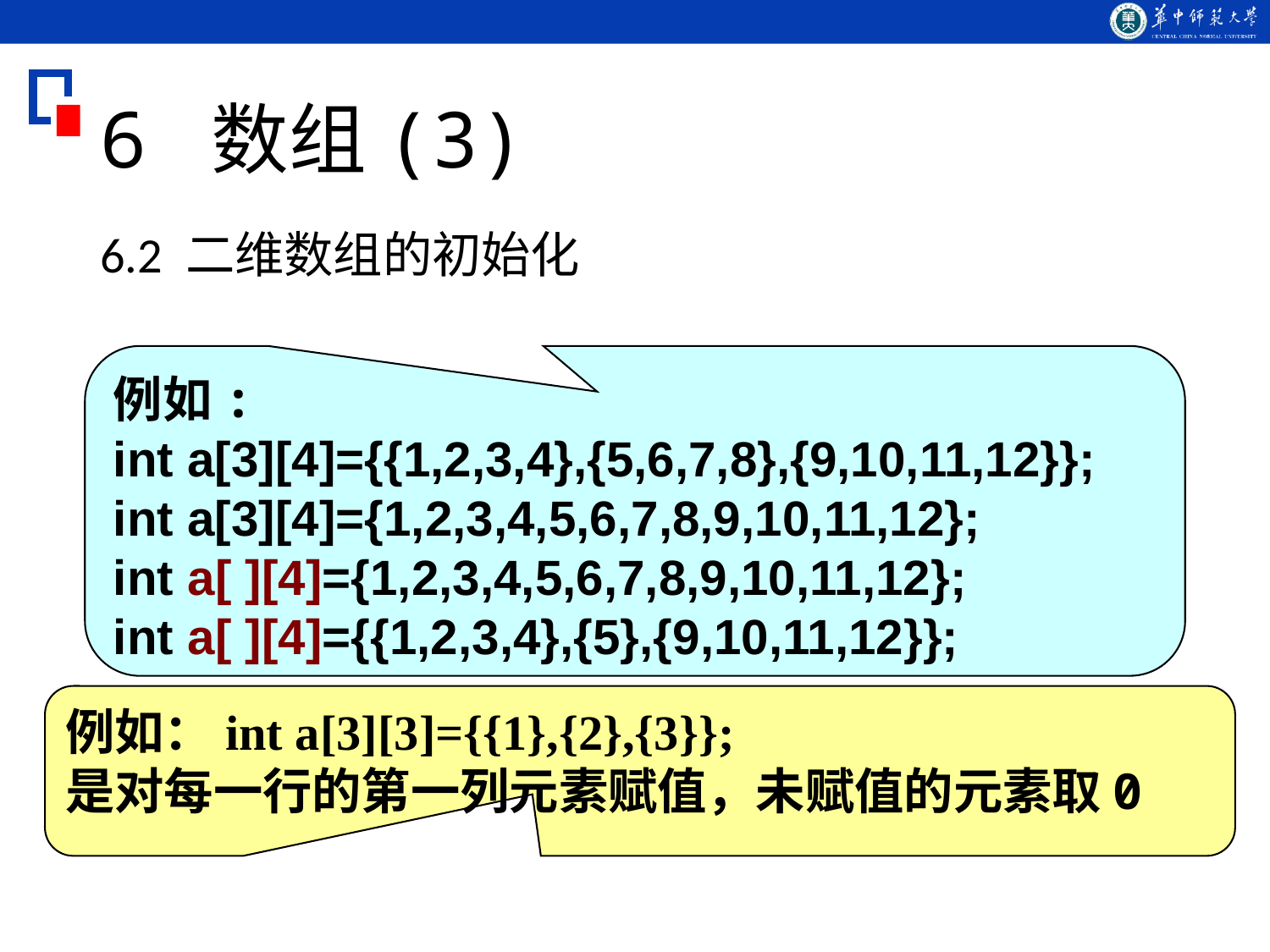

# 6 数组(3)
6.2 二维数组的初始化
例如:
int a[3][4]={{1,2,3,4},{5,6,7,8},{9,10,11,12}};
int a[3][4]={1,2,3,4,5,6,7,8,9,10,11,12};
int a[ ][4]={1,2,3,4,5,6,7,8,9,10,11,12};
int a[ ][4]={{1,2,3,4},{5},{9,10,11,12}};
例如：int a[3][3]={{1},{2},{3}};
是对每一行的第一列元素赋值，未赋值的元素取0